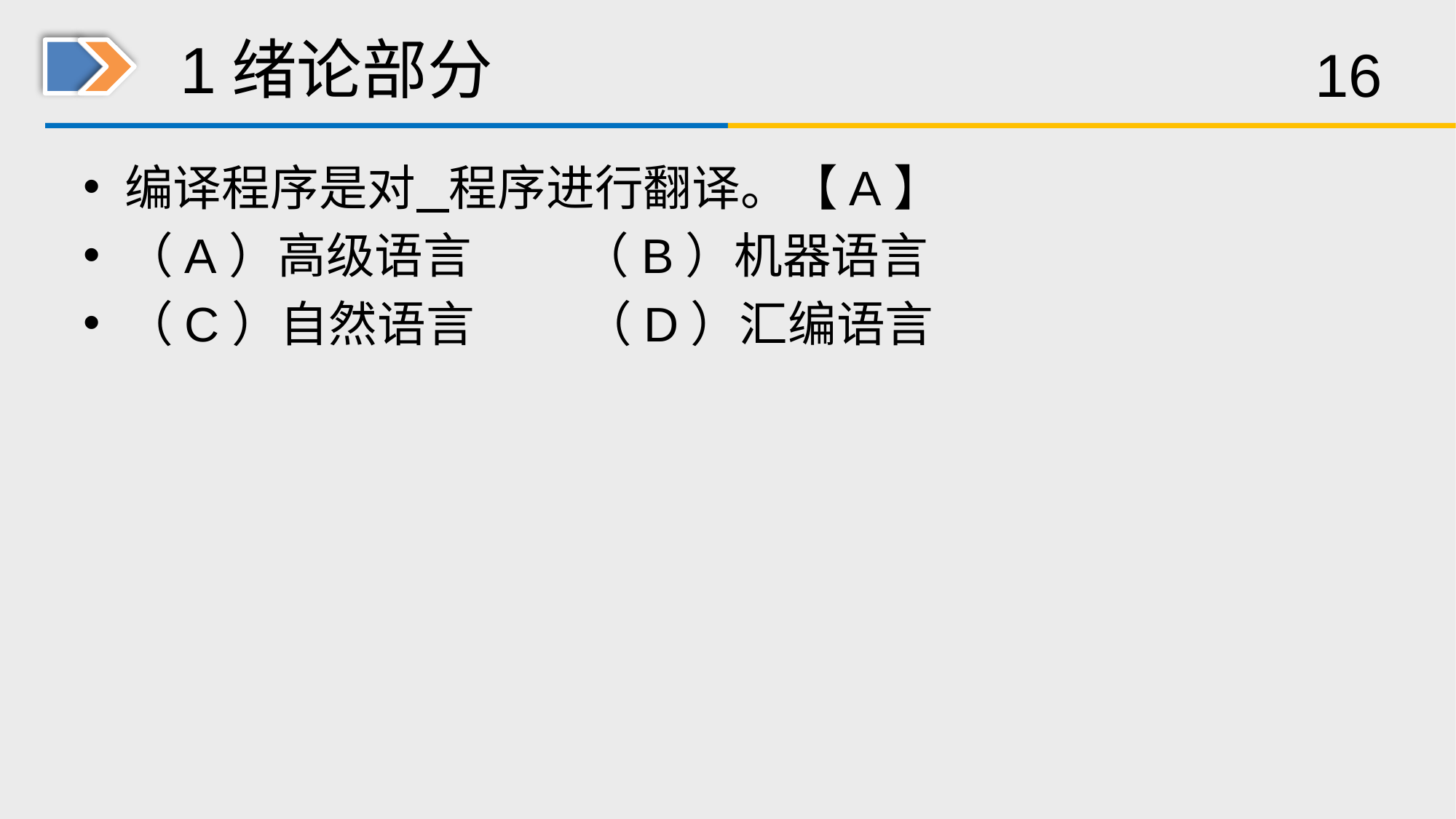

# 1绪论部分
16
编译程序是对   程序进行翻译。【A】
（A）高级语言          （B）机器语言
（C）自然语言          （D）汇编语言